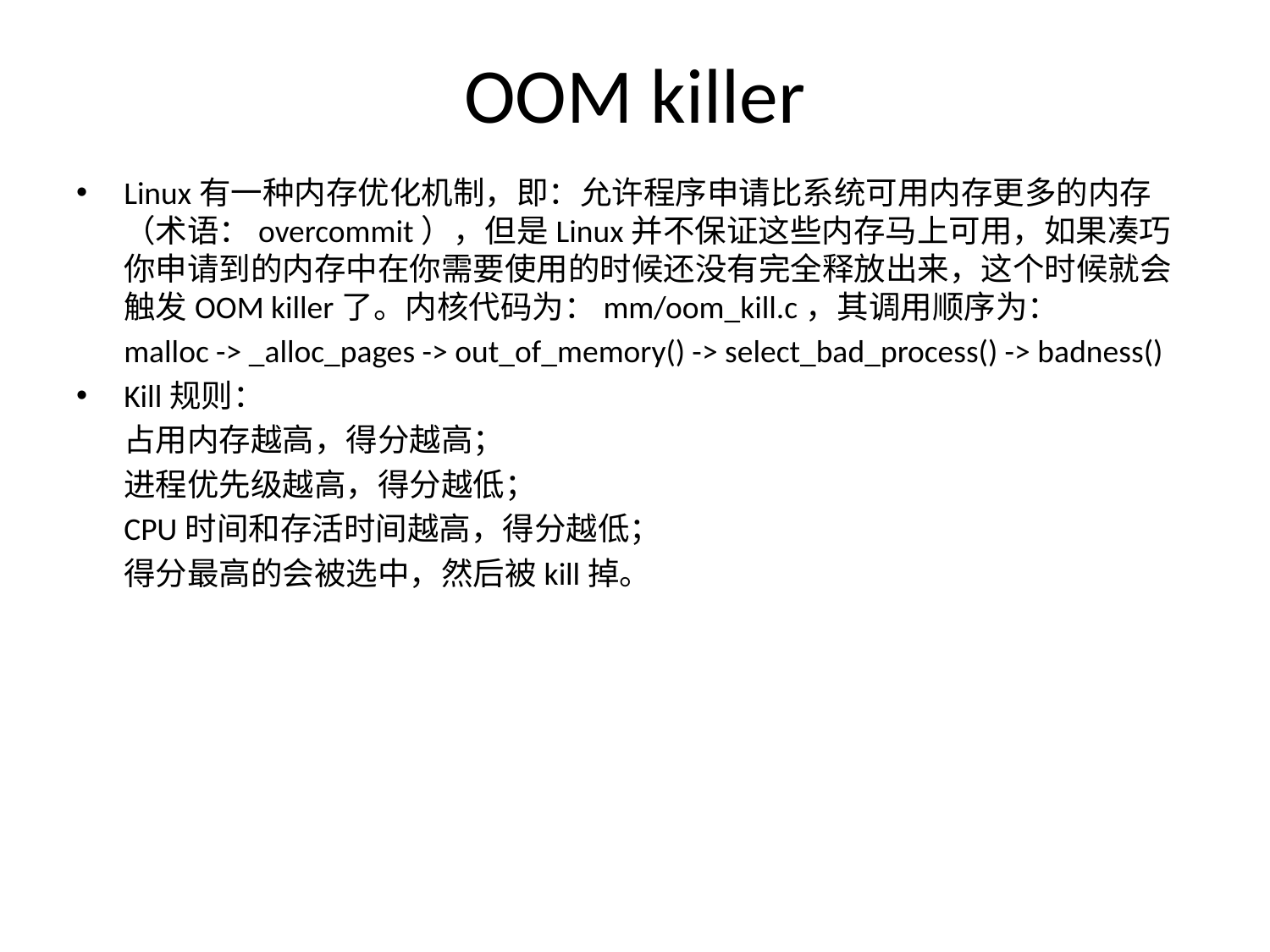

# OOM killer
Linux有一种内存优化机制，即：允许程序申请比系统可用内存更多的内存（术语：overcommit），但是Linux并不保证这些内存马上可用，如果凑巧你申请到的内存中在你需要使用的时候还没有完全释放出来，这个时候就会触发OOM killer了。内核代码为：mm/oom_kill.c，其调用顺序为：
	malloc -> _alloc_pages -> out_of_memory() -> select_bad_process() -> badness()
Kill规则：
	占用内存越高，得分越高；
	进程优先级越高，得分越低；
	CPU时间和存活时间越高，得分越低；
	得分最高的会被选中，然后被kill掉。